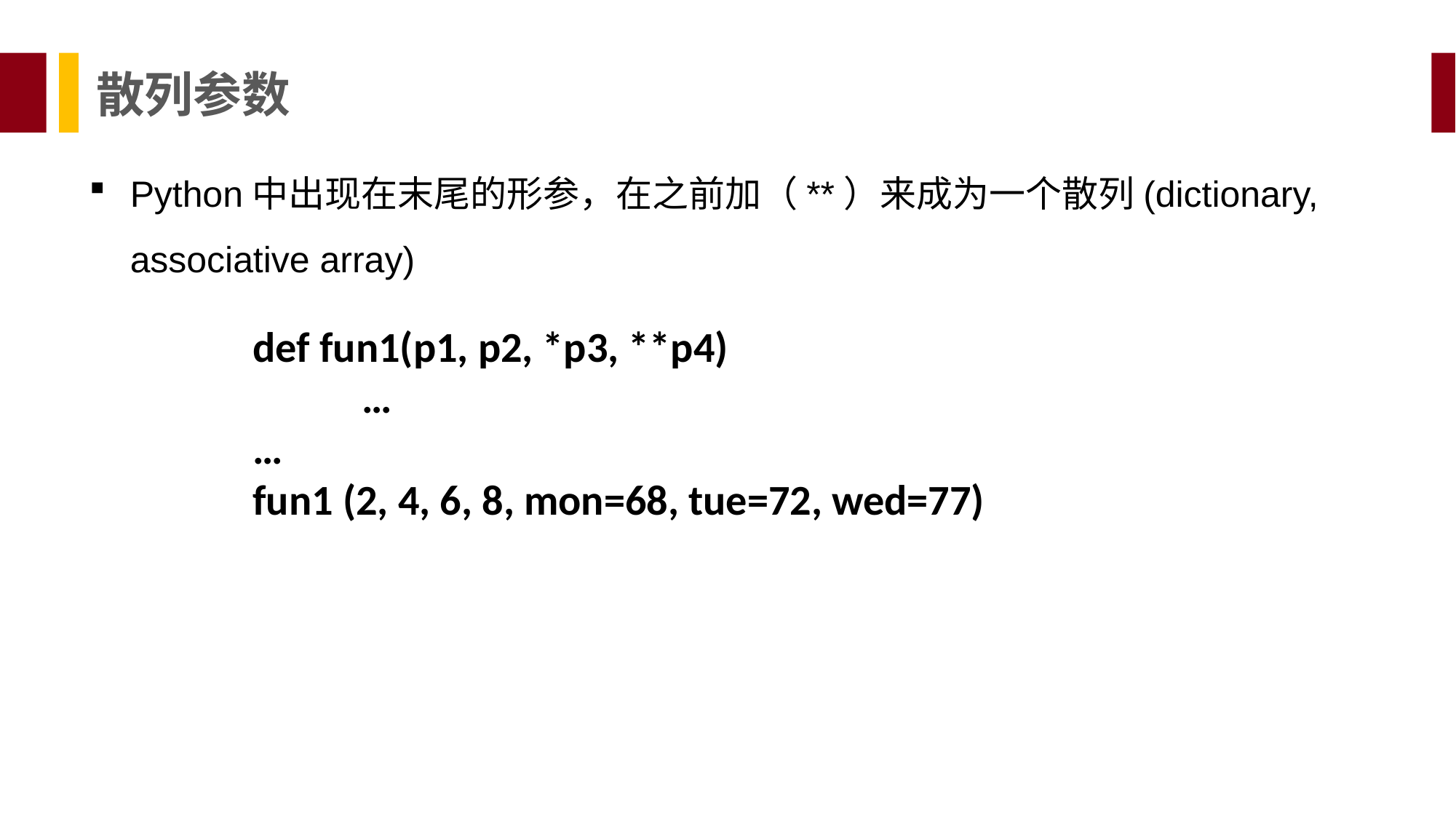

散列参数
Python中出现在末尾的形参，在之前加（**）来成为一个散列(dictionary, associative array)

def fun1(p1, p2, *p3, **p4)
	…
…
fun1 (2, 4, 6, 8, mon=68, tue=72, wed=77)